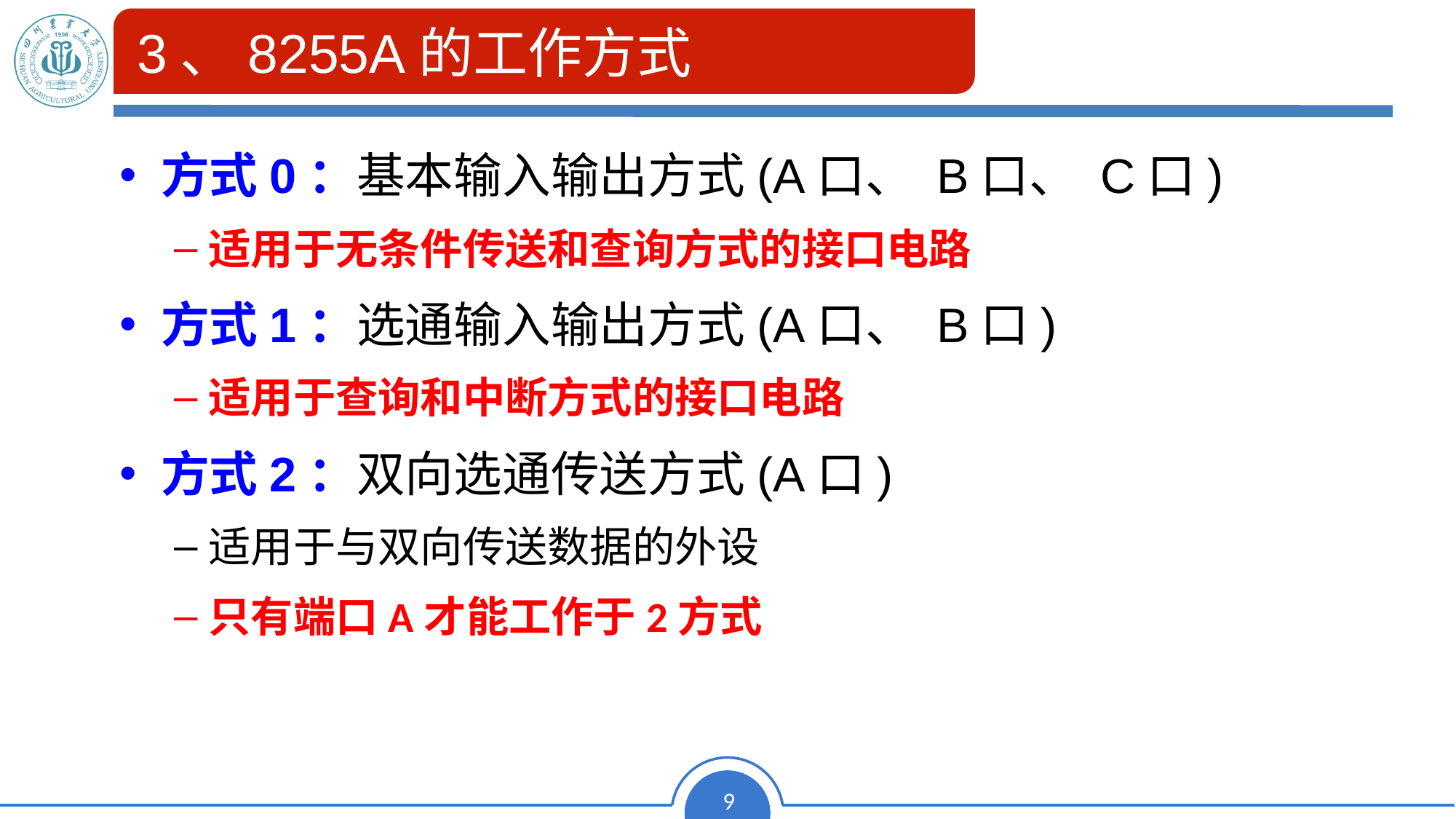

# 3、8255A的工作方式
方式0：基本输入输出方式(A口、 B口、 C口)
适用于无条件传送和查询方式的接口电路
方式1：选通输入输出方式(A口、 B口)
适用于查询和中断方式的接口电路
方式2：双向选通传送方式(A口)
适用于与双向传送数据的外设
只有端口A才能工作于2方式